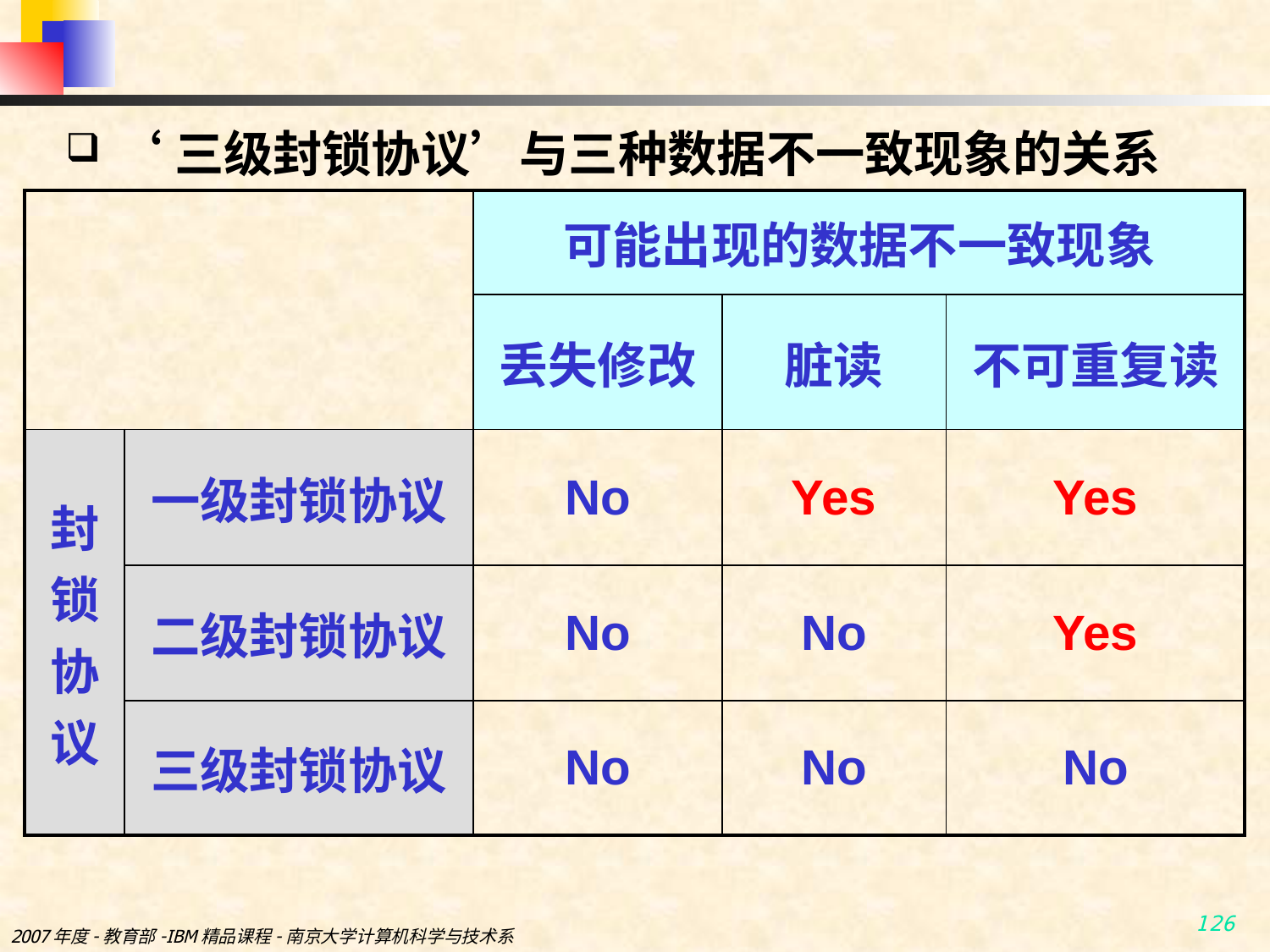

#
‘三级封锁协议’与三种数据不一致现象的关系
|  |  | 可能出现的数据不一致现象 |  |  |
| --- | --- | --- | --- | --- |
|  |  | 丢失修改 | 脏读 | 不可重复读 |
| 封锁协议 | 一级封锁协议 | No | Yes | Yes |
|  | 二级封锁协议 | No | No | Yes |
|  | 三级封锁协议 | No | No | No |
126